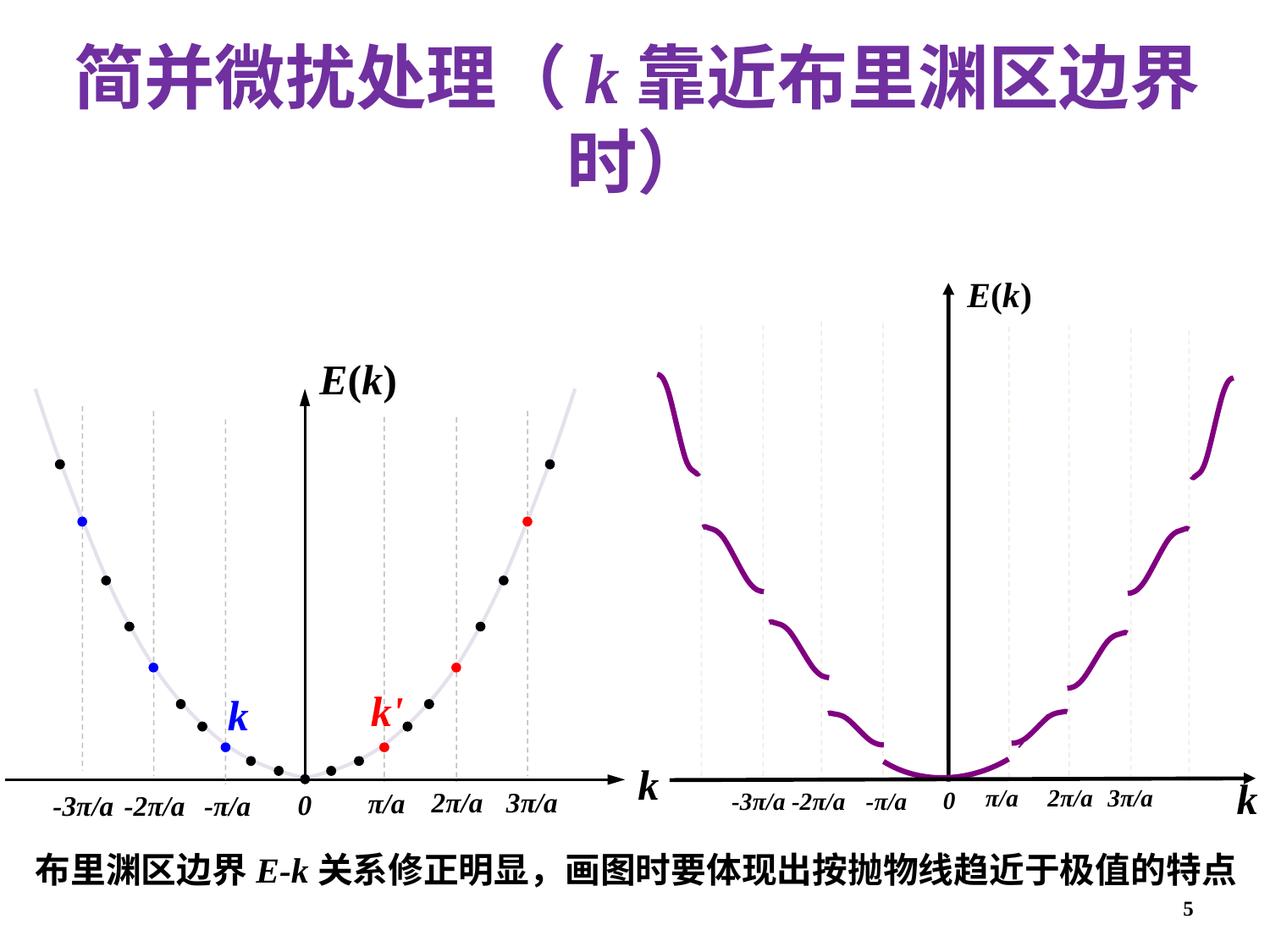

# 简并微扰处理（k靠近布里渊区边界时）
E(k)

E(k)

k'
k

k

k

2π/a
3π/a
π/a
2π/a
3π/a

0
π/a
-2π/a
-π/a
-3π/a
0
-2π/a
-π/a
-3π/a
布里渊区边界E-k关系修正明显，画图时要体现出按抛物线趋近于极值的特点
5